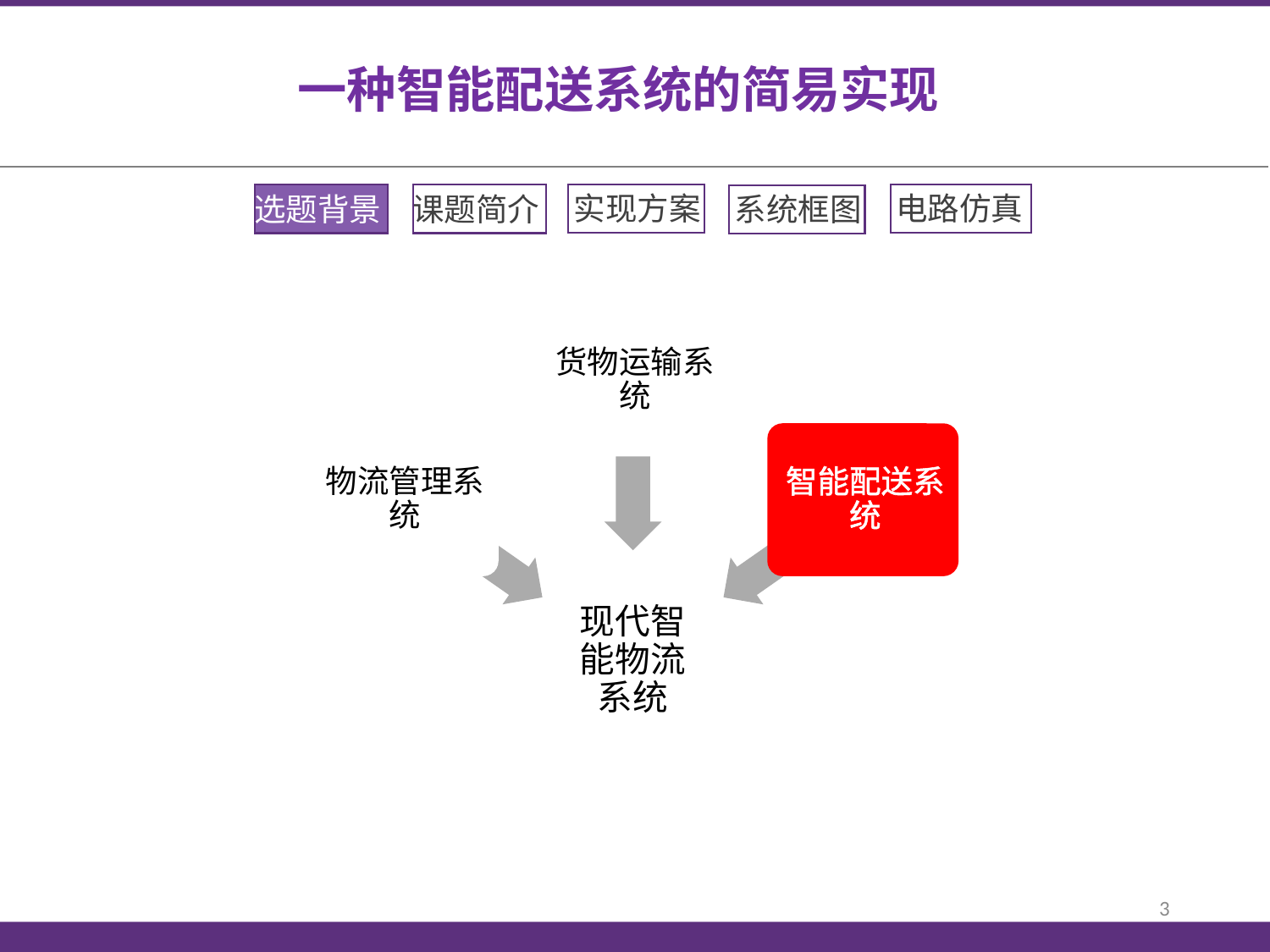

一种智能配送系统的简易实现
实现方案

电路仿真

选题背景

课题简介

系统框图

现代智能物流系统
物流管理系统
货物运输系统
智能配送系统
3